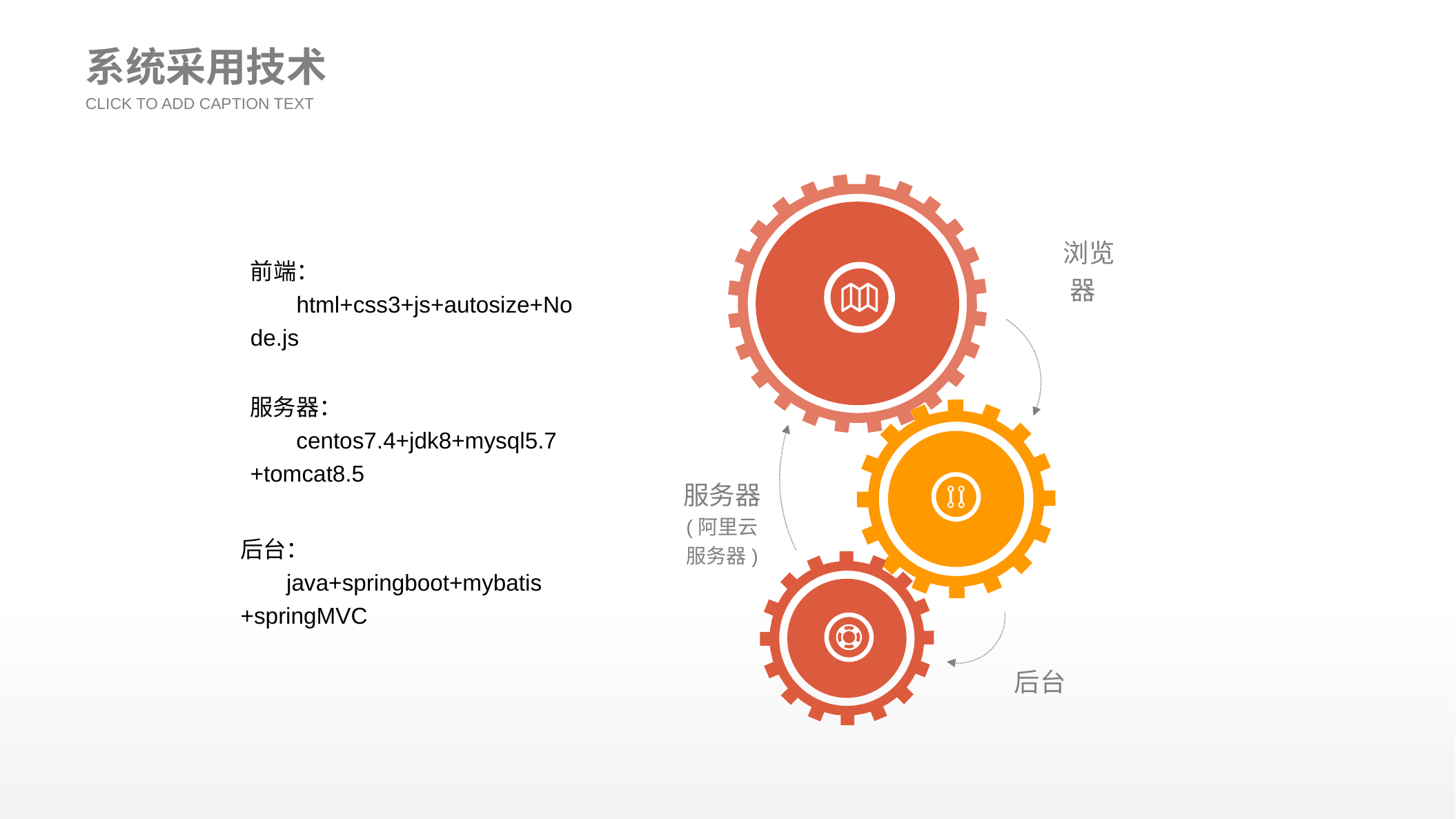

系统采用技术
CLICK TO ADD CAPTION TEXT
 浏览器
前端：
html+css3+js+autosize+Node.js

服务器：
centos7.4+jdk8+mysql5.7+tomcat8.5
服务器
(阿里云服务器)

后台：
java+springboot+mybatis+springMVC

后台